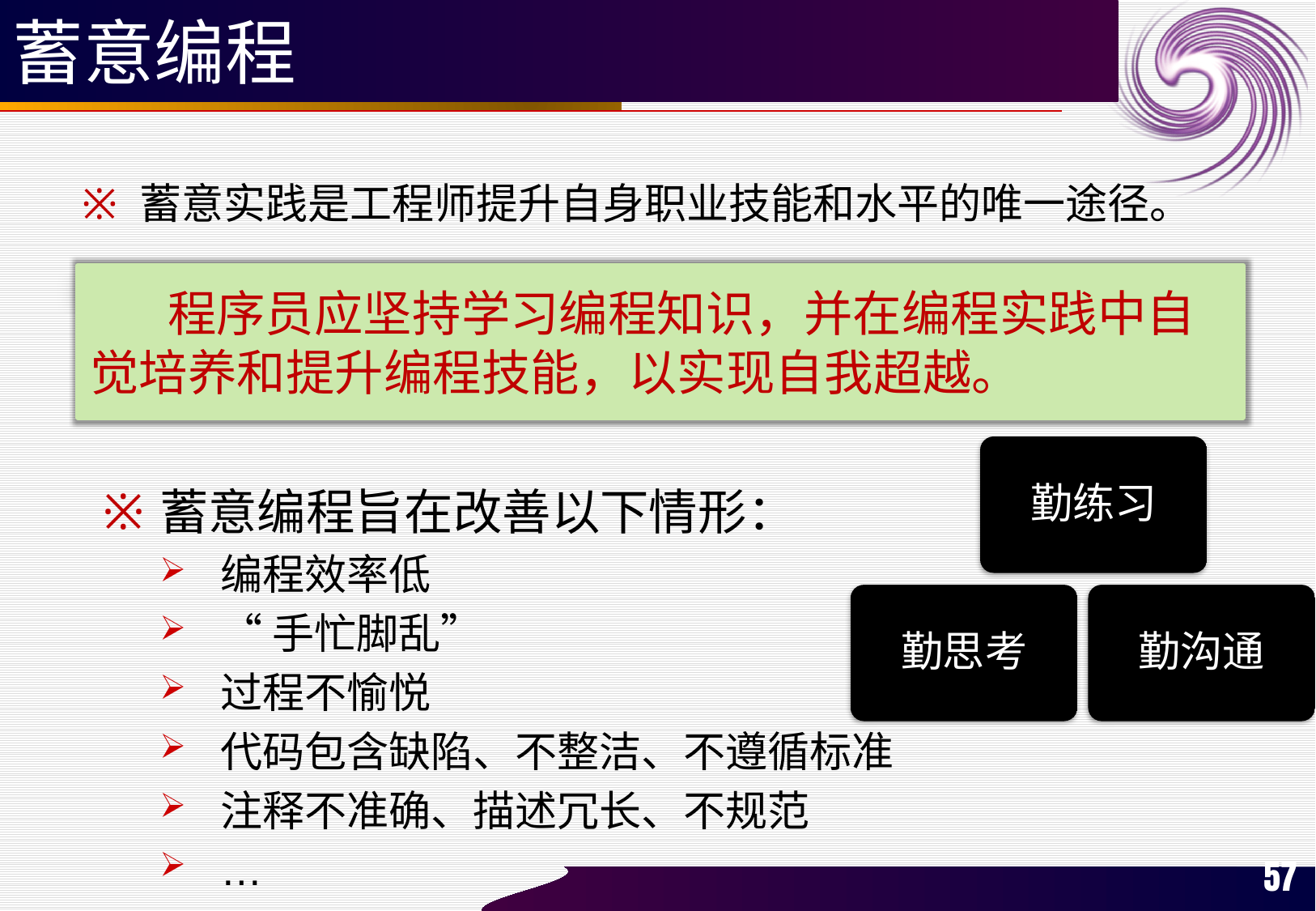

# 蓄意编程
蓄意实践是工程师提升自身职业技能和水平的唯一途径。
      程序员应坚持学习编程知识，并在编程实践中自觉培养和提升编程技能，以实现自我超越。

勤练习

勤思考

勤沟通
蓄意编程旨在改善以下情形：
编程效率低
“手忙脚乱”
过程不愉悦
代码包含缺陷、不整洁、不遵循标准
注释不准确、描述冗长、不规范
…
57